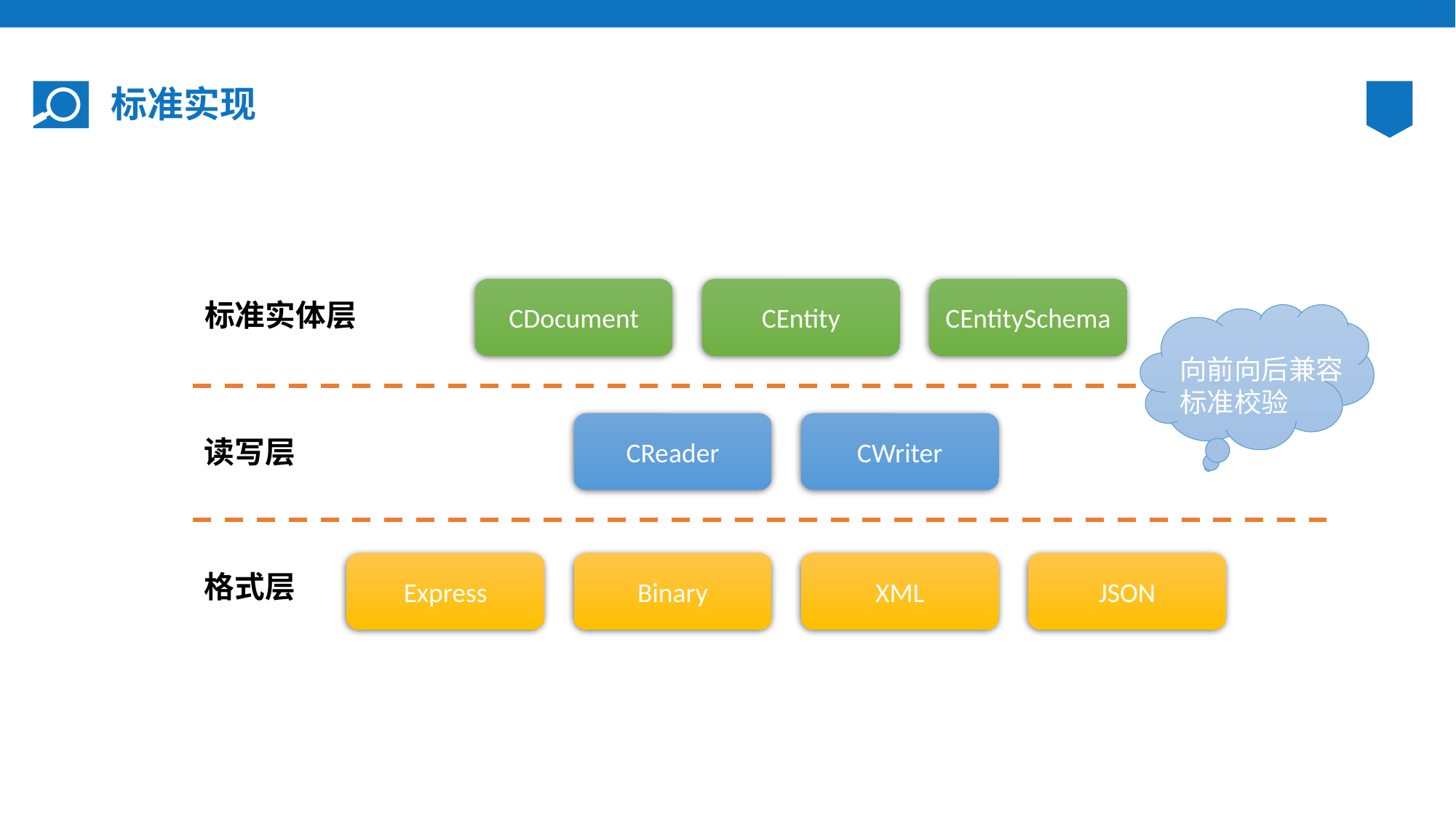

# 标准实现
CDocument
CEntity
CEntitySchema
标准实体层

向前向后兼容
标准校验
CReader
CWriter
读写层
Express
Binary
XML
JSON
格式层